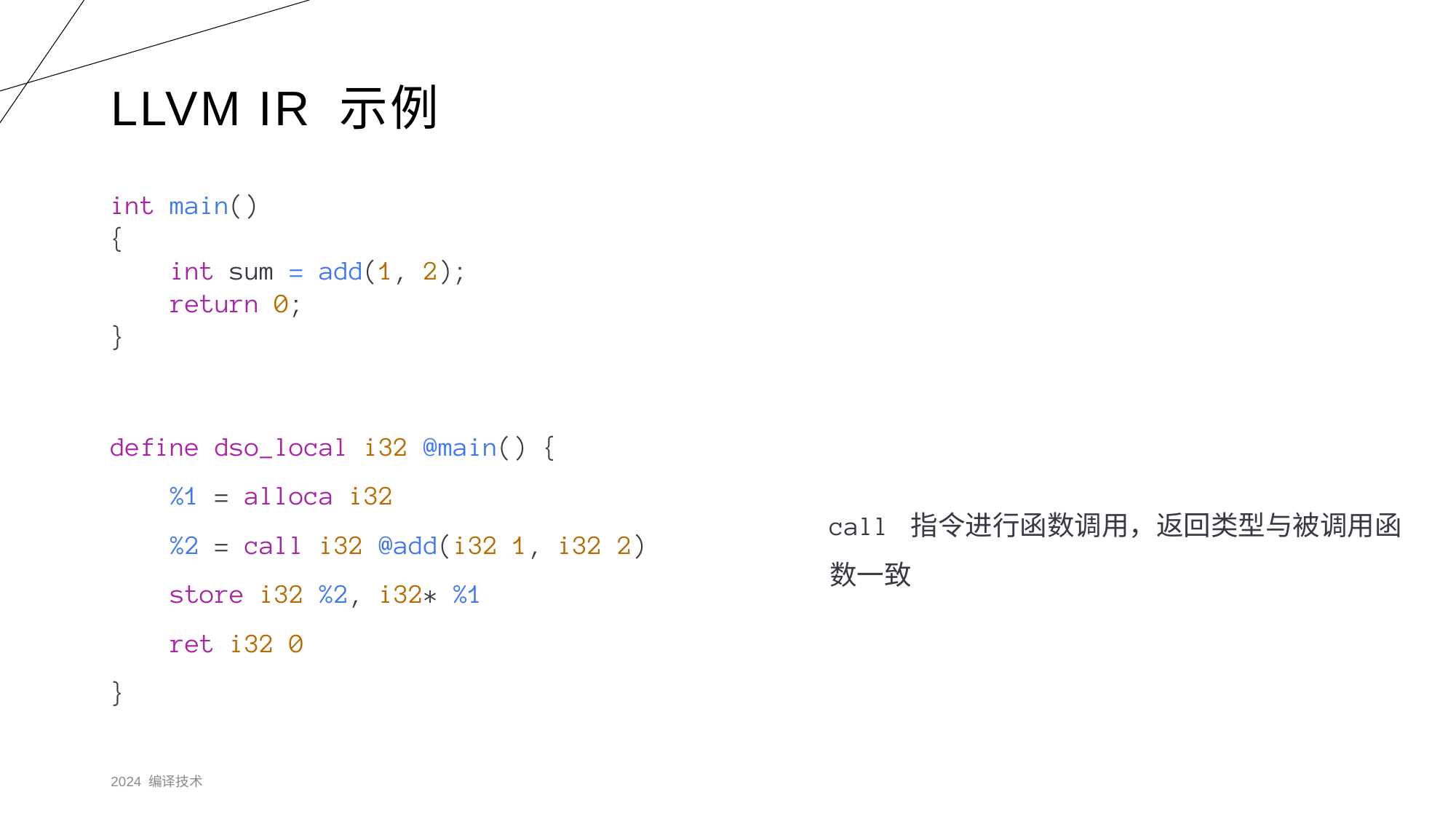

# LLVM IR 示例
int main()
{
    int sum = add(1, 2);
    return 0;
}

call 指令进行函数调用，返回类型与被调用函数一致
define dso_local i32 @main() {
    %1 = alloca i32
    %2 = call i32 @add(i32 1, i32 2)
    store i32 %2, i32* %1
    ret i32 0
}
2024 编译技术
15